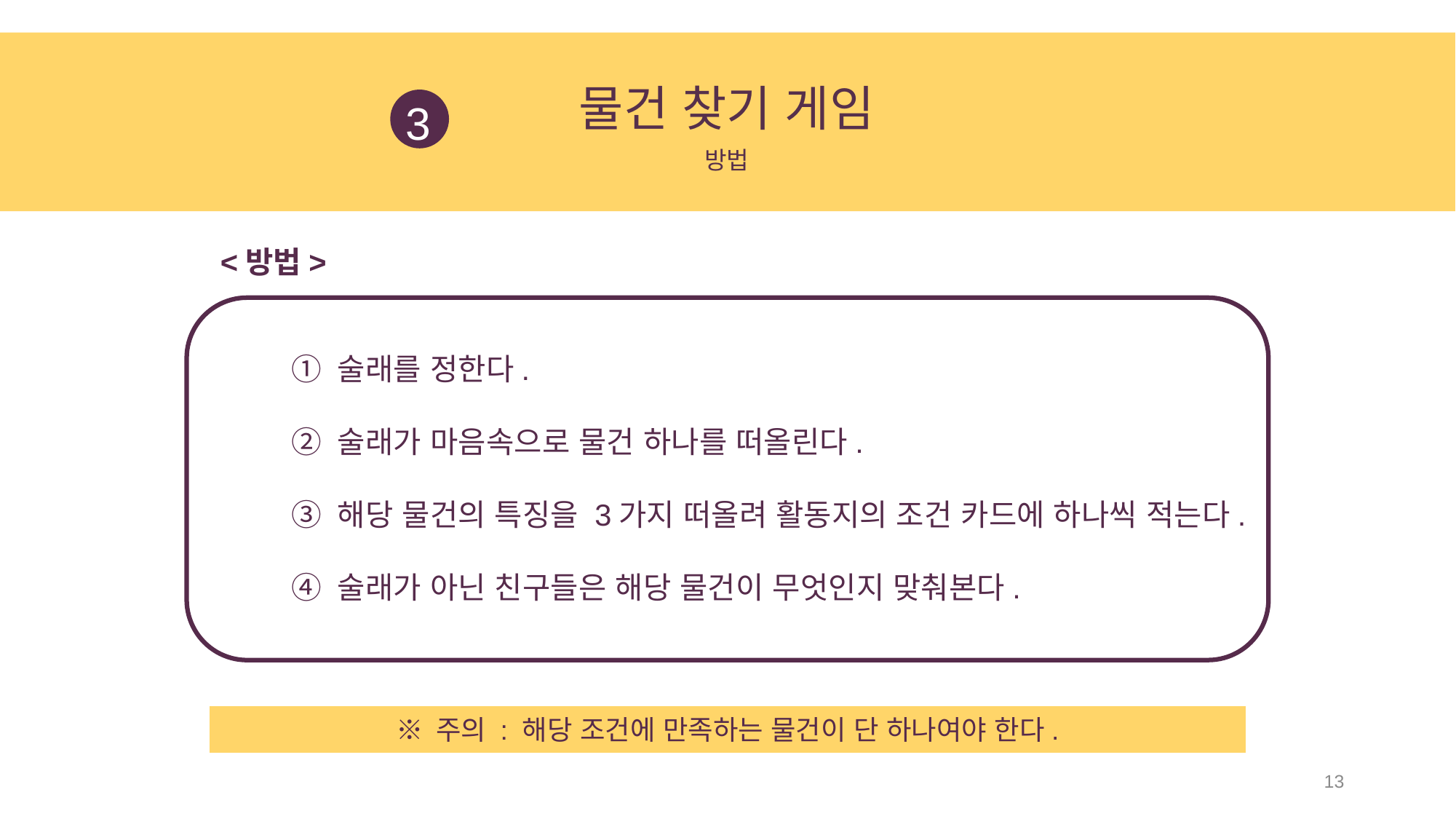

물건 찾기 게임

3
방법
<방법>

① 술래를 정한다.

② 술래가 마음속으로 물건 하나를 떠올린다.

③ 해당 물건의 특징을 3가지 떠올려 활동지의 조건 카드에 하나씩 적는다.

④ 술래가 아닌 친구들은 해당 물건이 무엇인지 맞춰본다.
※ 주의 : 해당 조건에 만족하는 물건이 단 하나여야 한다.
13